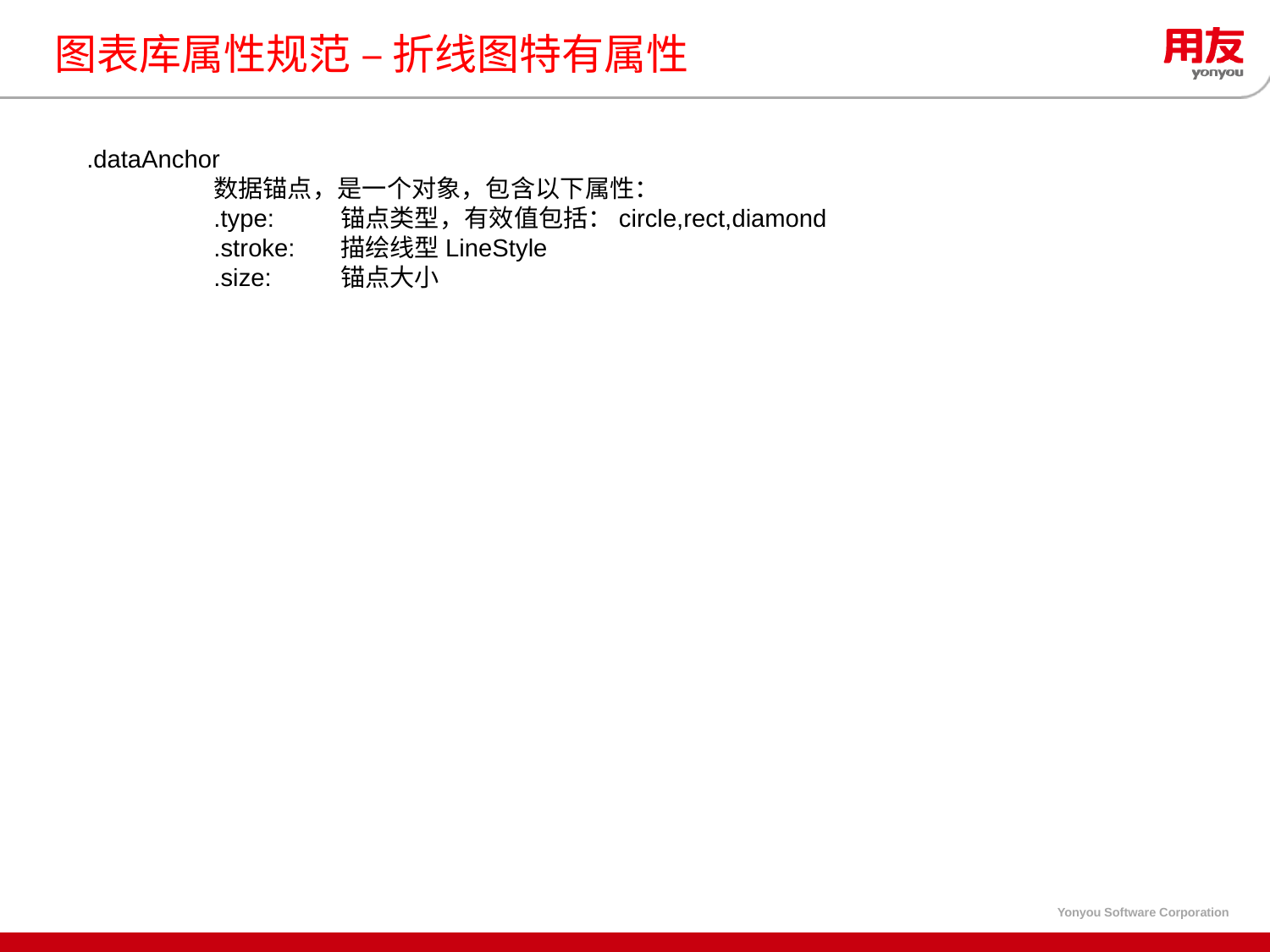

# 图表库属性规范 – 折线图特有属性
.dataAnchor
	数据锚点，是一个对象，包含以下属性：
	.type:	锚点类型，有效值包括：circle,rect,diamond
	.stroke:	描绘线型LineStyle
	.size:	锚点大小